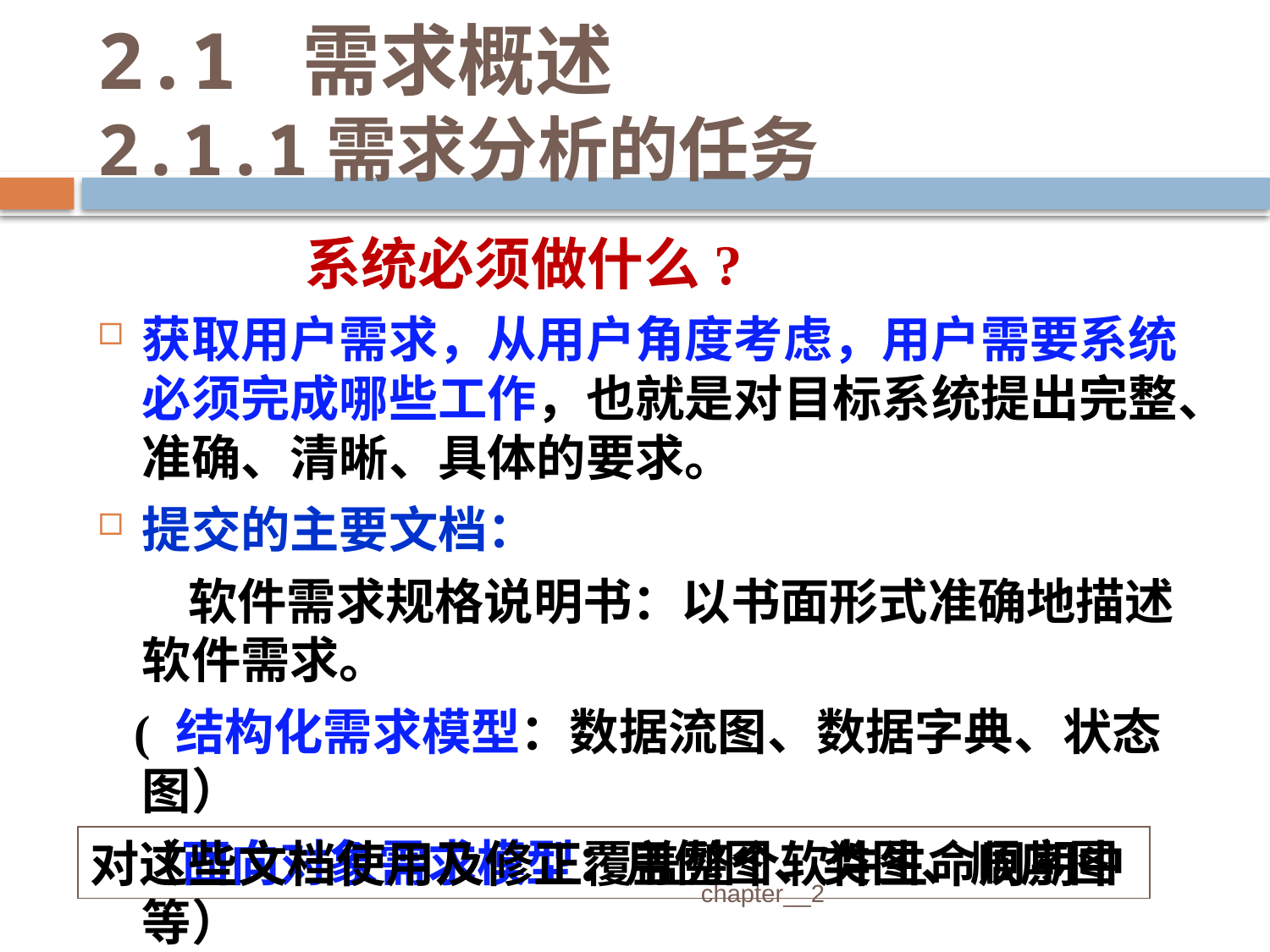

# 2.1 需求概述 2.1.1需求分析的任务
4
               系统必须做什么?
获取用户需求，从用户角度考虑，用户需要系统必须完成哪些工作，也就是对目标系统提出完整、准确、清晰、具体的要求。
提交的主要文档：
       软件需求规格说明书：以书面形式准确地描述软件需求。
   ( 结构化需求模型：数据流图、数据字典、状态图）
  （面向对象需求模型：用例图、类图、顺序图等）
对这些文档使用及修正覆盖整个软件生命周期中
 chapter__2